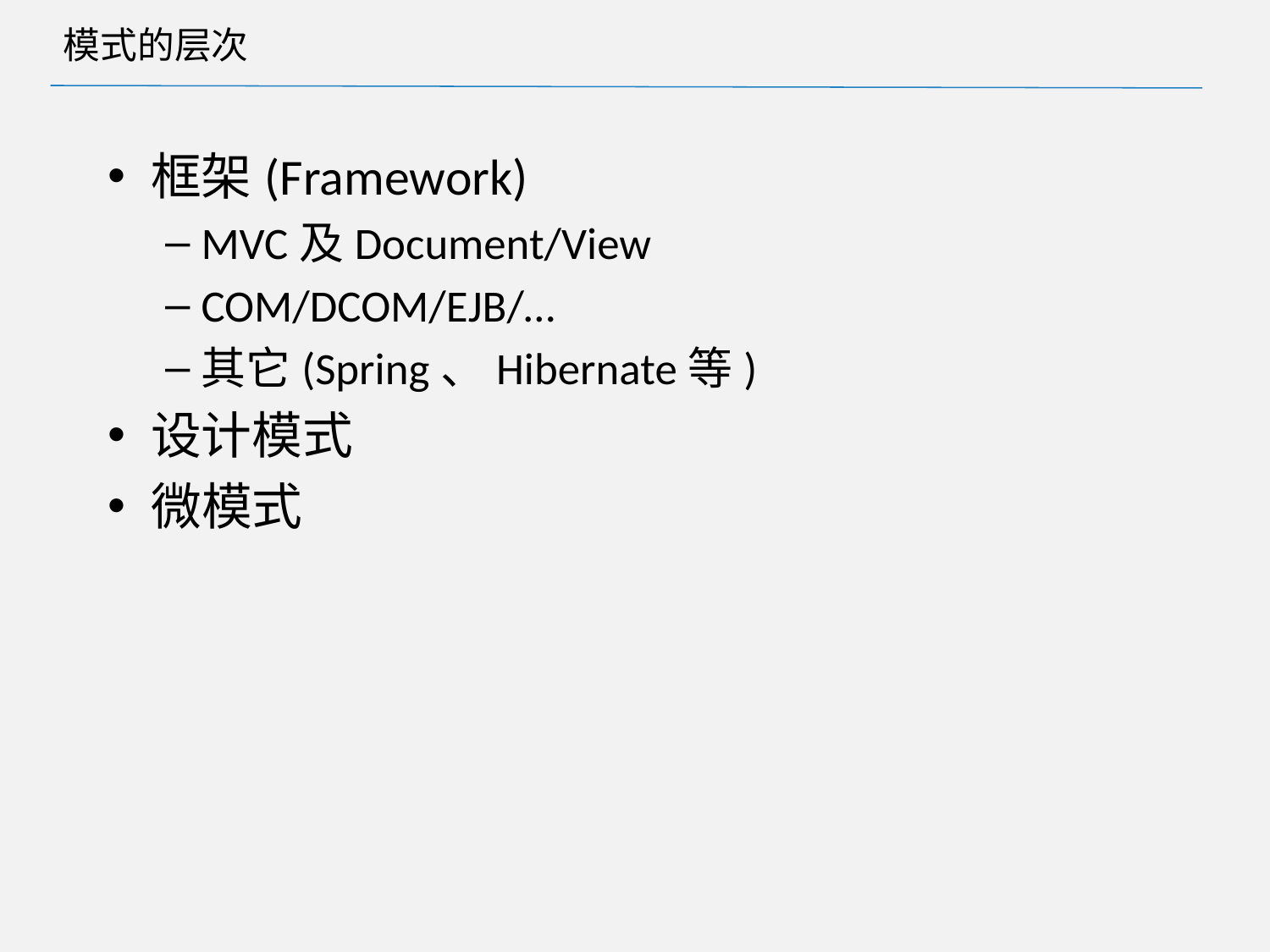

# 模式的层次
框架(Framework)
MVC及Document/View
COM/DCOM/EJB/…
其它(Spring、Hibernate等)
设计模式
微模式